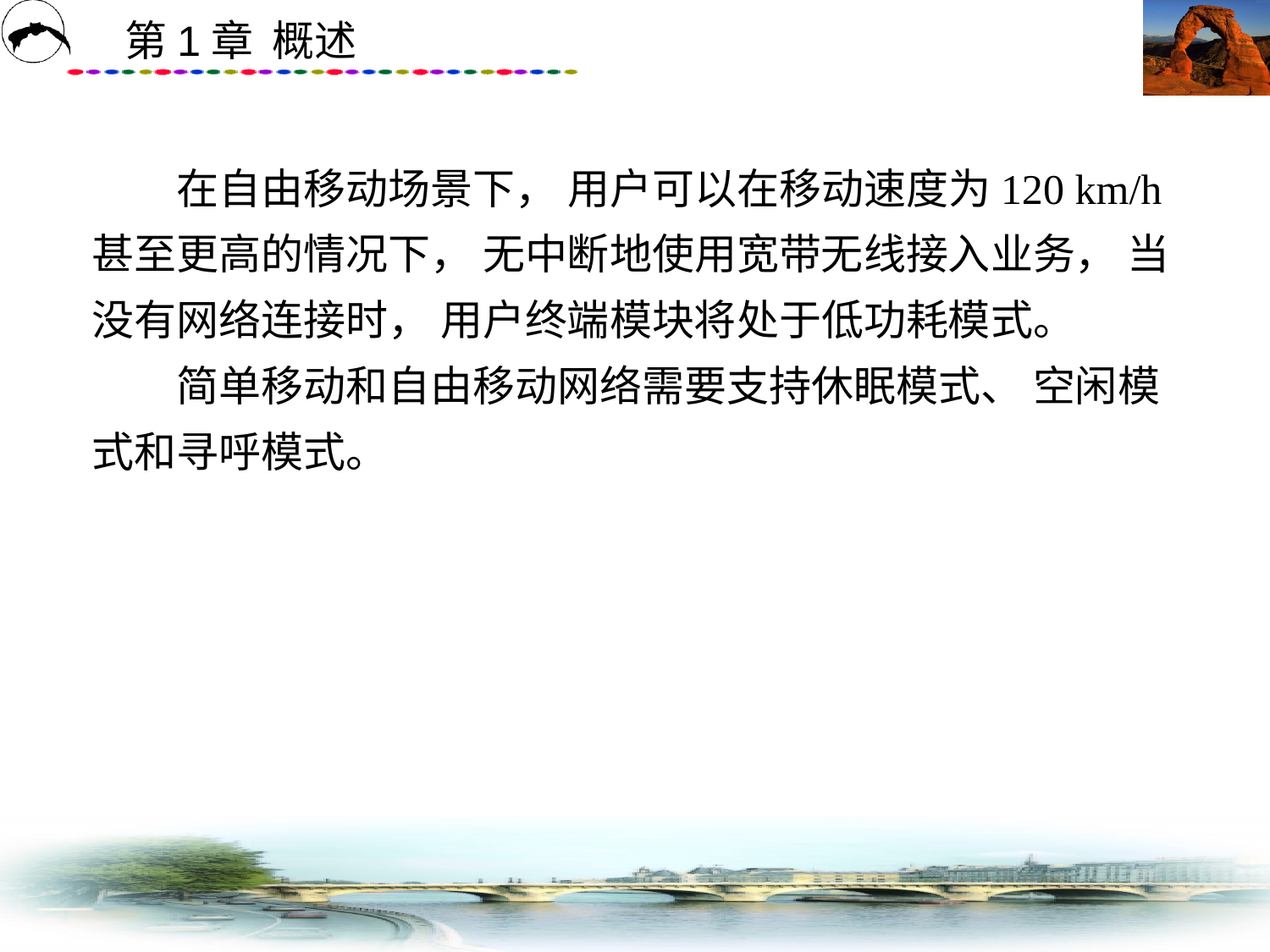

# 在自由移动场景下， 用户可以在移动速度为120 km/h甚至更高的情况下， 无中断地使用宽带无线接入业务， 当没有网络连接时， 用户终端模块将处于低功耗模式。 　　简单移动和自由移动网络需要支持休眠模式、 空闲模式和寻呼模式。